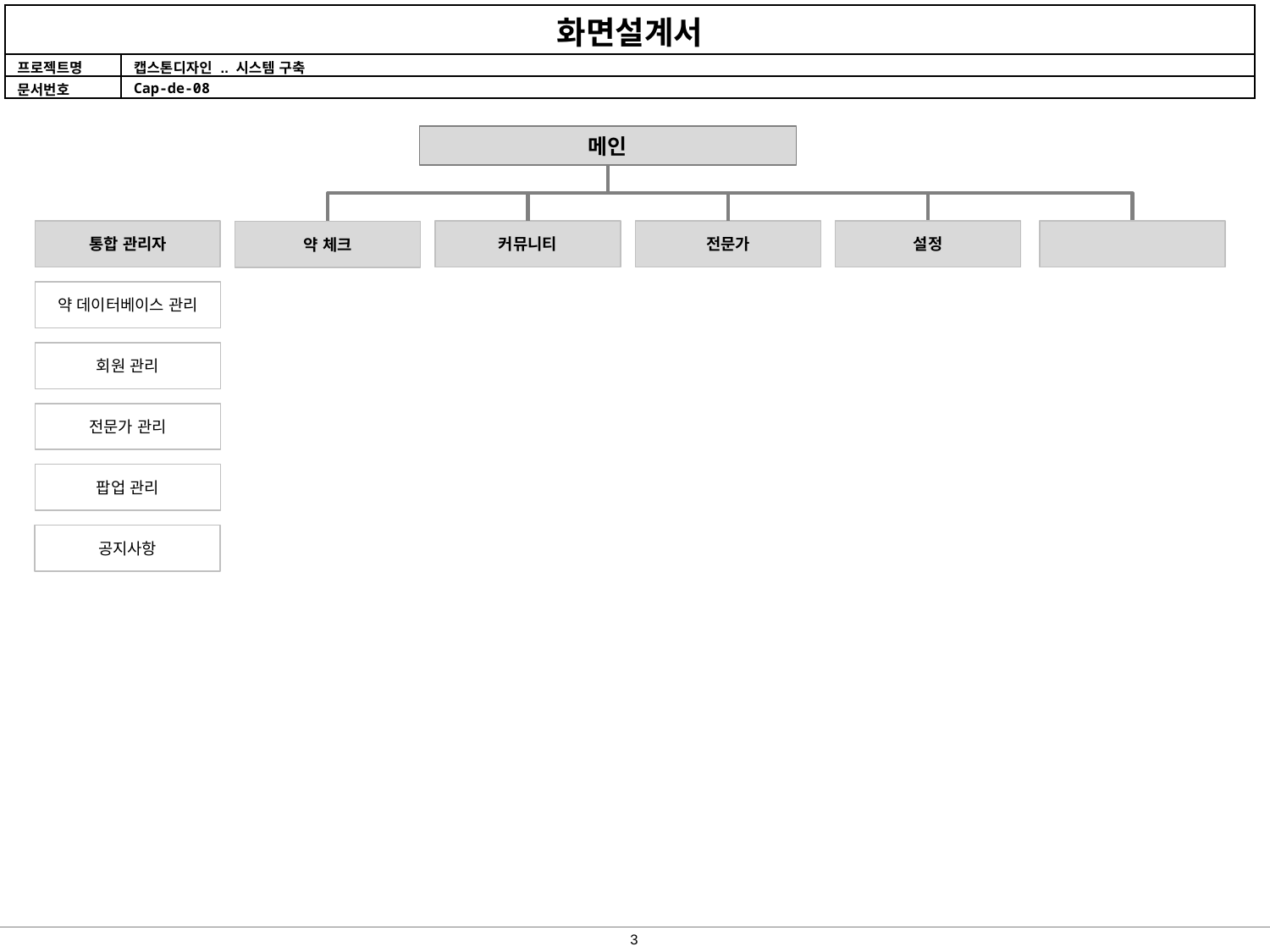

메인
통합 관리자
전문가
설정
커뮤니티

약 체크
약 데이터베이스 관리
회원 관리
전문가 관리
팝업 관리
공지사항